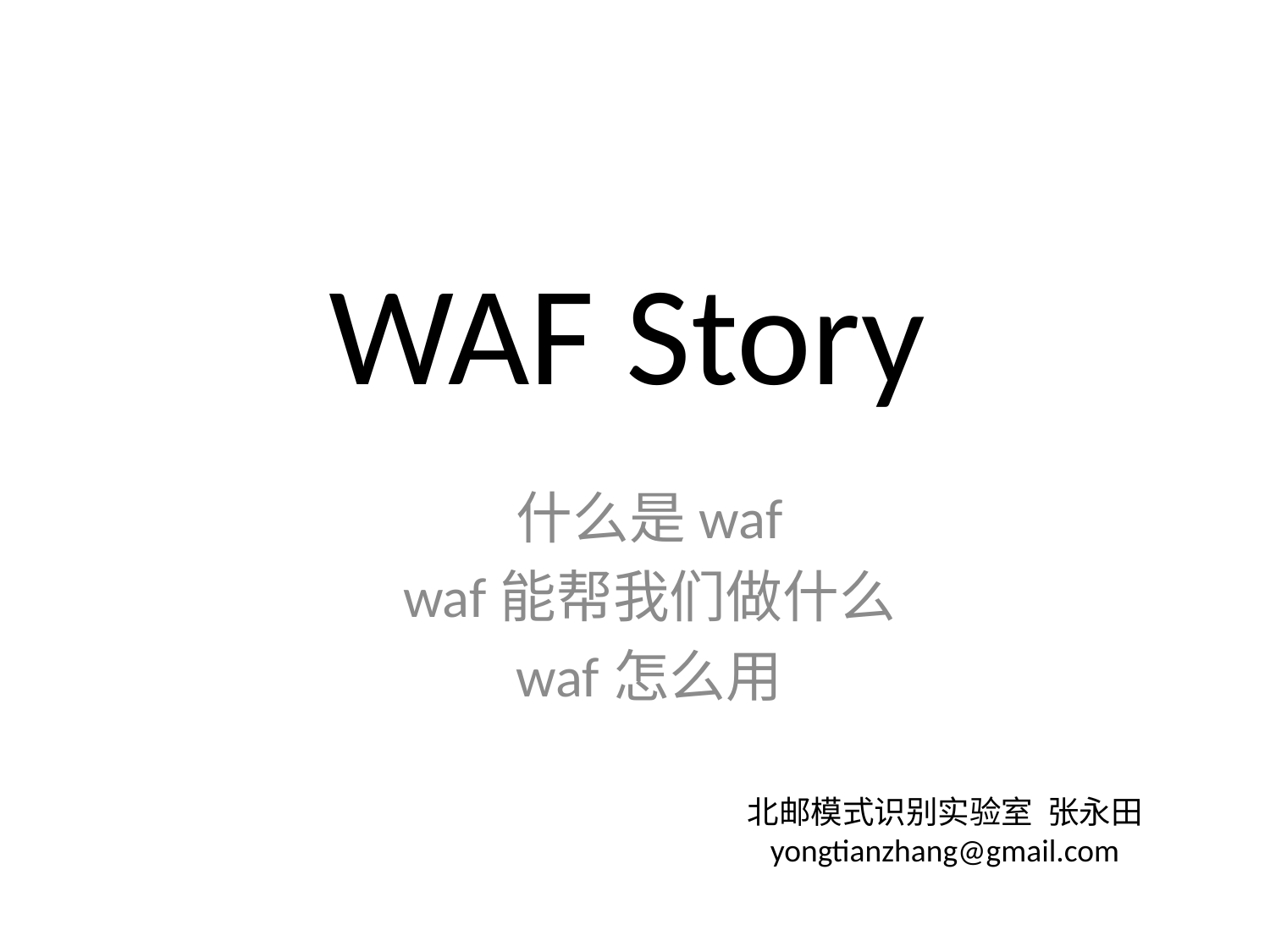

# WAF Story
什么是waf
waf能帮我们做什么
waf怎么用
北邮模式识别实验室  张永田
yongtianzhang@gmail.com